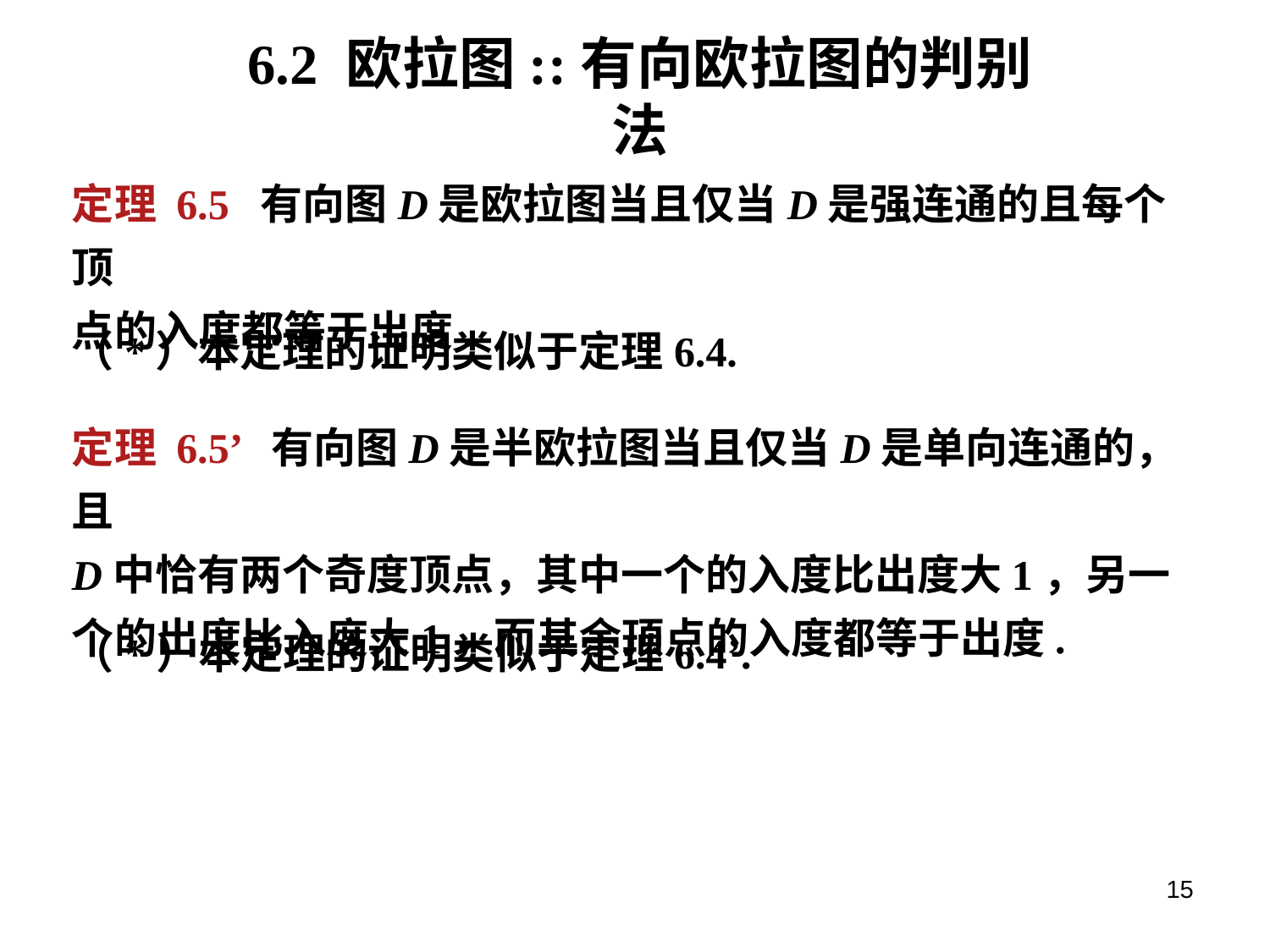

# 6.2 欧拉图::有向欧拉图的判别法
定理 6.5  有向图D是欧拉图当且仅当D是强连通的且每个顶
点的入度都等于出度.
（*）本定理的证明类似于定理6.4.
定理 6.5’  有向图D是半欧拉图当且仅当D是单向连通的，且
D中恰有两个奇度顶点，其中一个的入度比出度大1，另一个的出度比入度大1，而其余顶点的入度都等于出度.
（*）本定理的证明类似于定理6.4’.
15